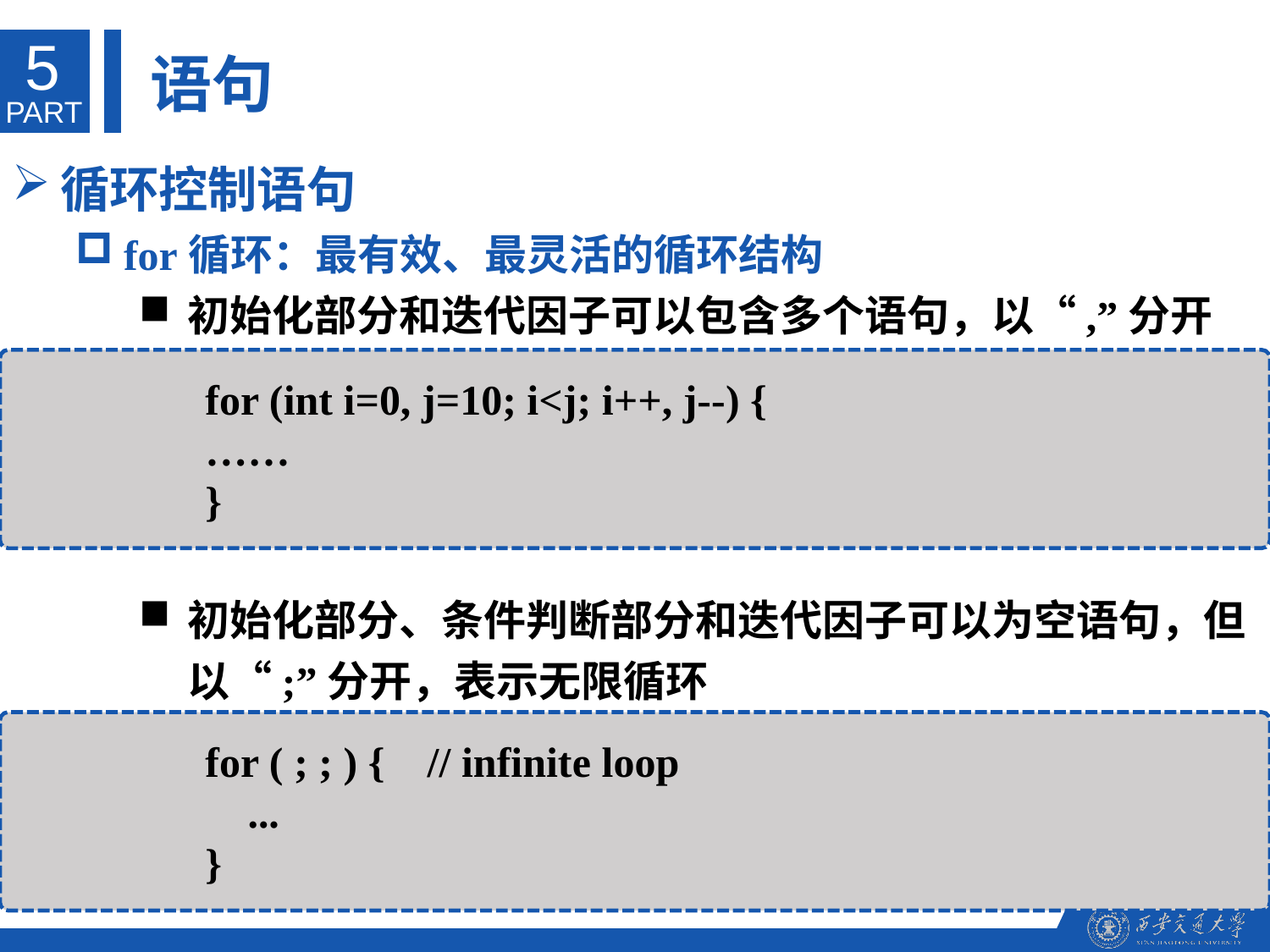

5
语句
PART
循环控制语句
for循环：最有效、最灵活的循环结构
初始化部分和迭代因子可以包含多个语句，以“,”分开

初始化部分、条件判断部分和迭代因子可以为空语句，但以“;”分开，表示无限循环

for (int i=0, j=10; i<j; i++, j--) {
……
}
for ( ; ; ) {    // infinite loop
    ...
}